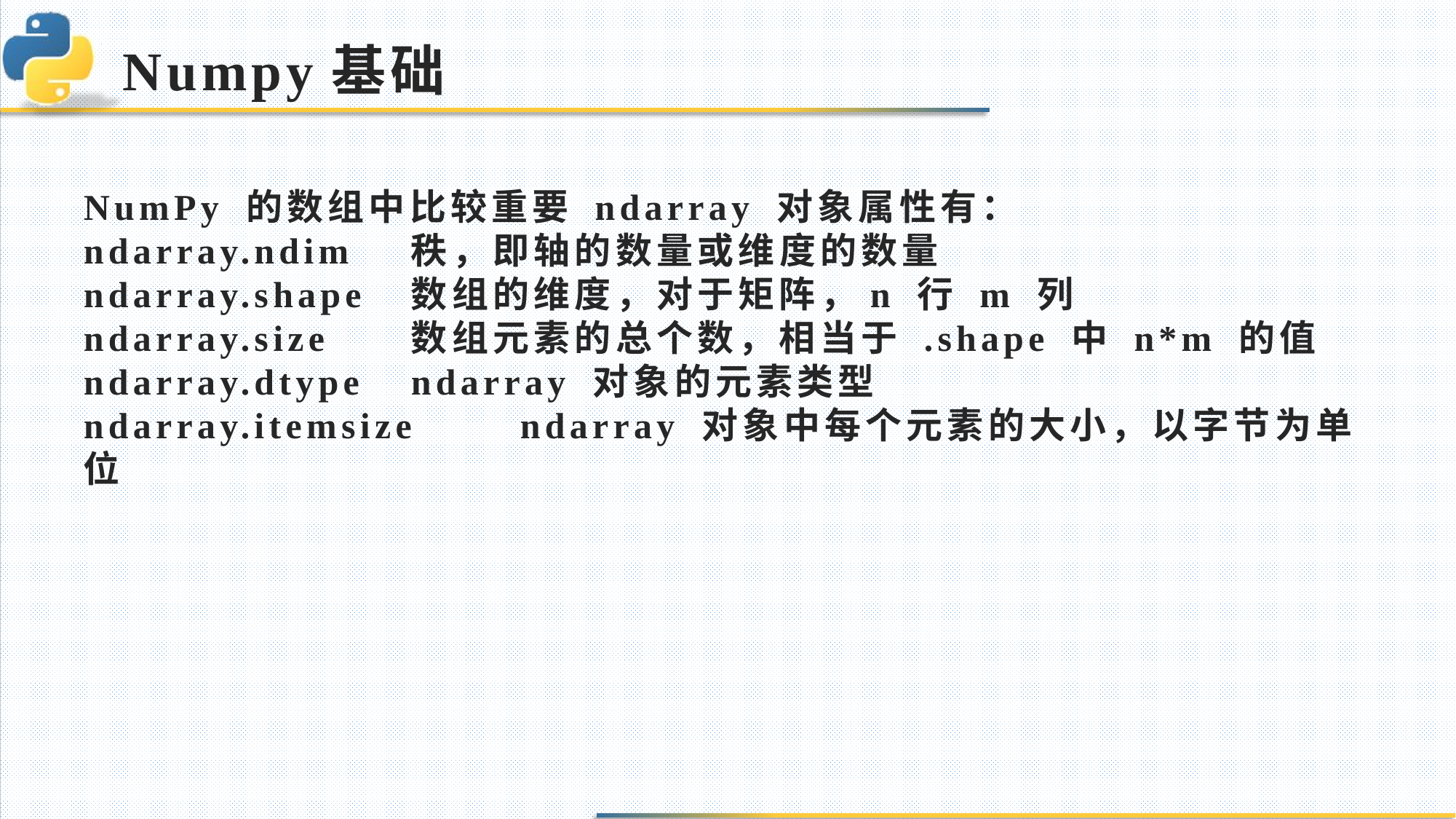

# Numpy基础
NumPy 的数组中比较重要 ndarray 对象属性有：
ndarray.ndim	秩，即轴的数量或维度的数量
ndarray.shape	数组的维度，对于矩阵，n 行 m 列
ndarray.size	数组元素的总个数，相当于 .shape 中 n*m 的值
ndarray.dtype	ndarray 对象的元素类型
ndarray.itemsize	ndarray 对象中每个元素的大小，以字节为单位